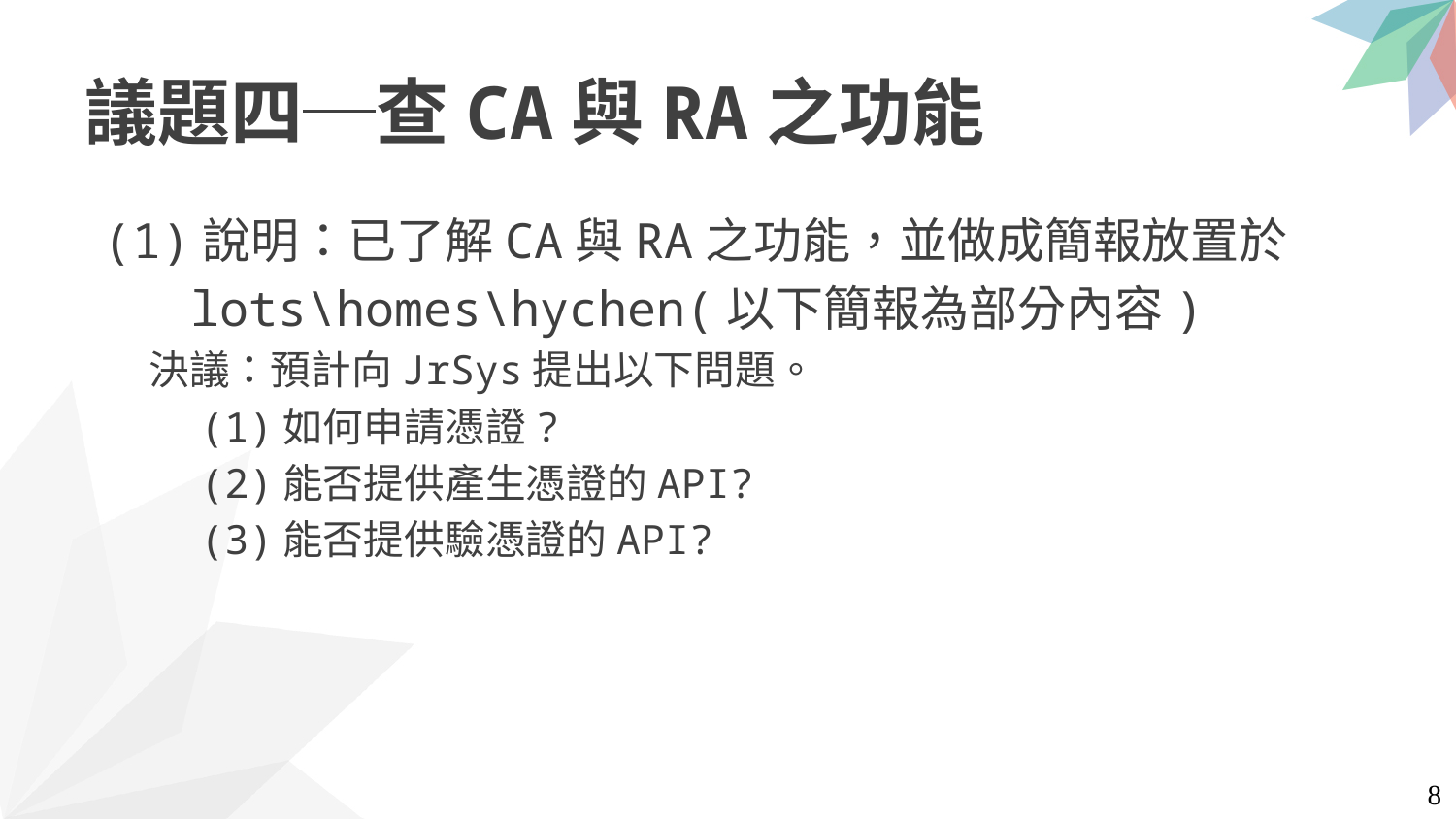

# 議題四─查CA與RA之功能
(1)說明：已了解CA與RA之功能，並做成簡報放置於
   lots\homes\hychen(以下簡報為部分內容)
    決議：預計向JrSys提出以下問題。
    (1)如何申請憑證?
    (2)能否提供產生憑證的API?
    (3)能否提供驗憑證的API?